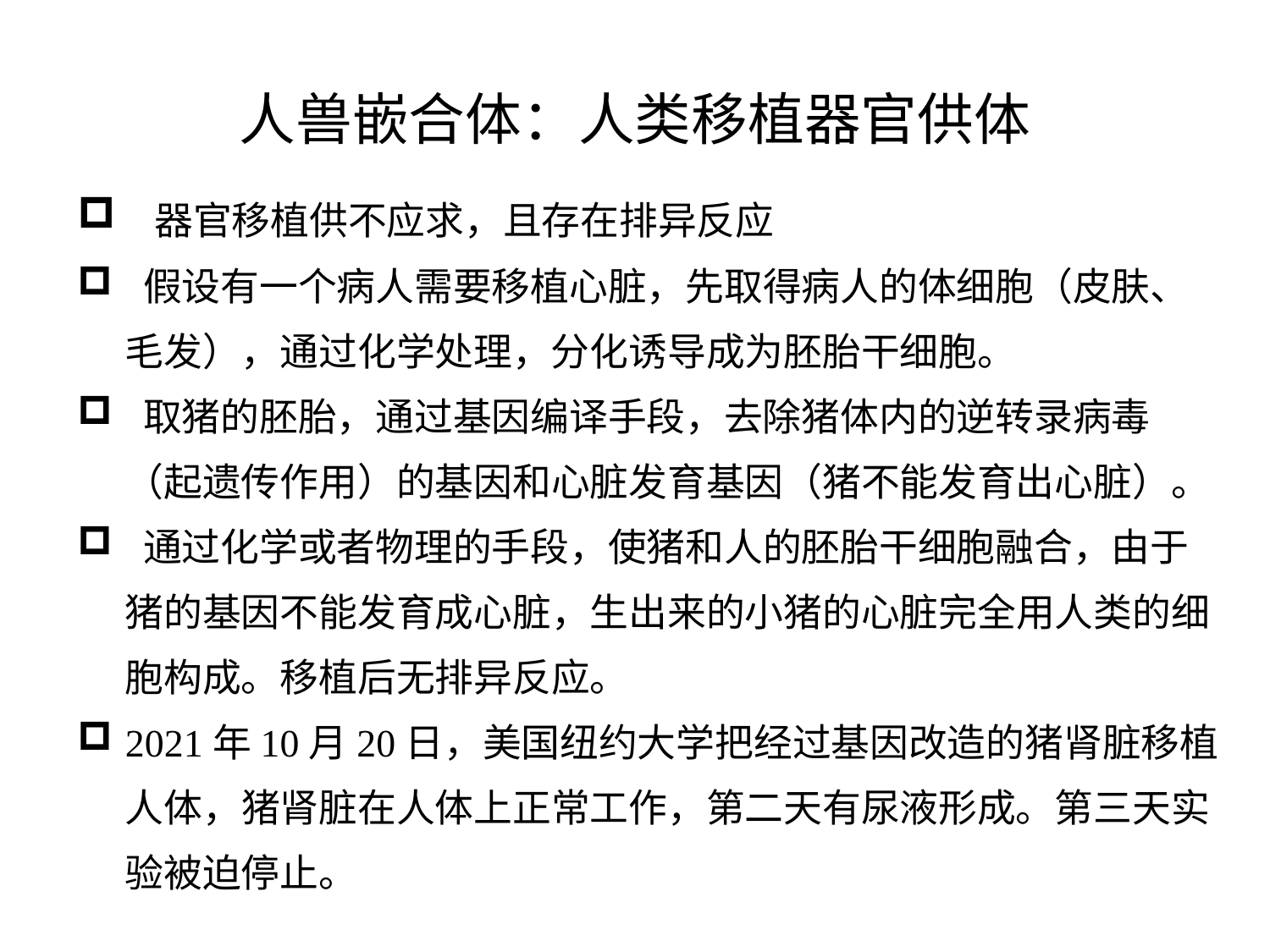

# 人兽嵌合体：人类移植器官供体
  器官移植供不应求，且存在排异反应
 假设有一个病人需要移植心脏，先取得病人的体细胞（皮肤、毛发），通过化学处理，分化诱导成为胚胎干细胞。
 取猪的胚胎，通过基因编译手段，去除猪体内的逆转录病毒（起遗传作用）的基因和心脏发育基因（猪不能发育出心脏）。
 通过化学或者物理的手段，使猪和人的胚胎干细胞融合，由于猪的基因不能发育成心脏，生出来的小猪的心脏完全用人类的细胞构成。移植后无排异反应。
2021年10月20日，美国纽约大学把经过基因改造的猪肾脏移植人体，猪肾脏在人体上正常工作，第二天有尿液形成。第三天实验被迫停止。